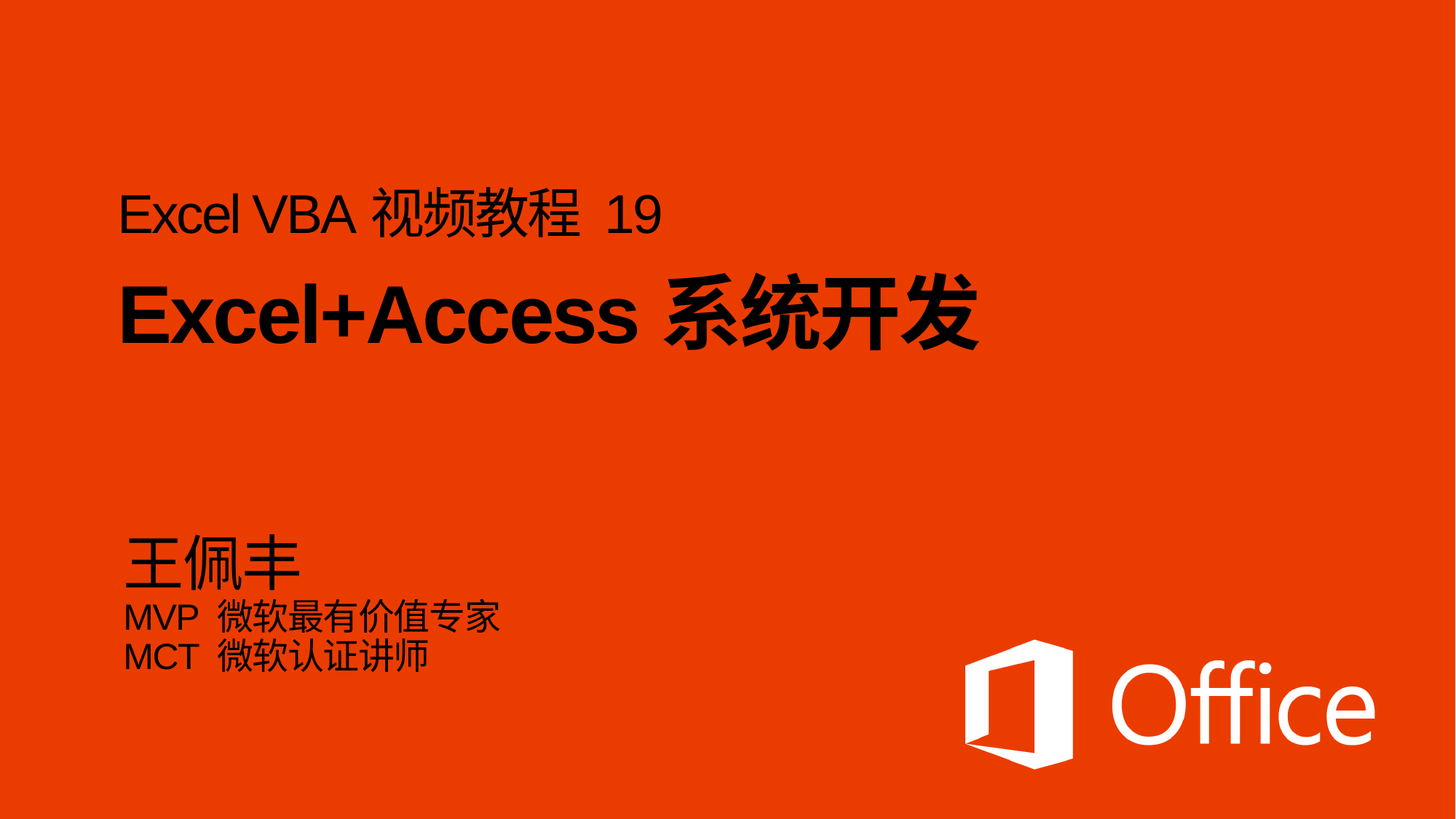

# Excel VBA视频教程 19 Excel+Access系统开发
王佩丰
MVP 微软最有价值专家
MCT 微软认证讲师